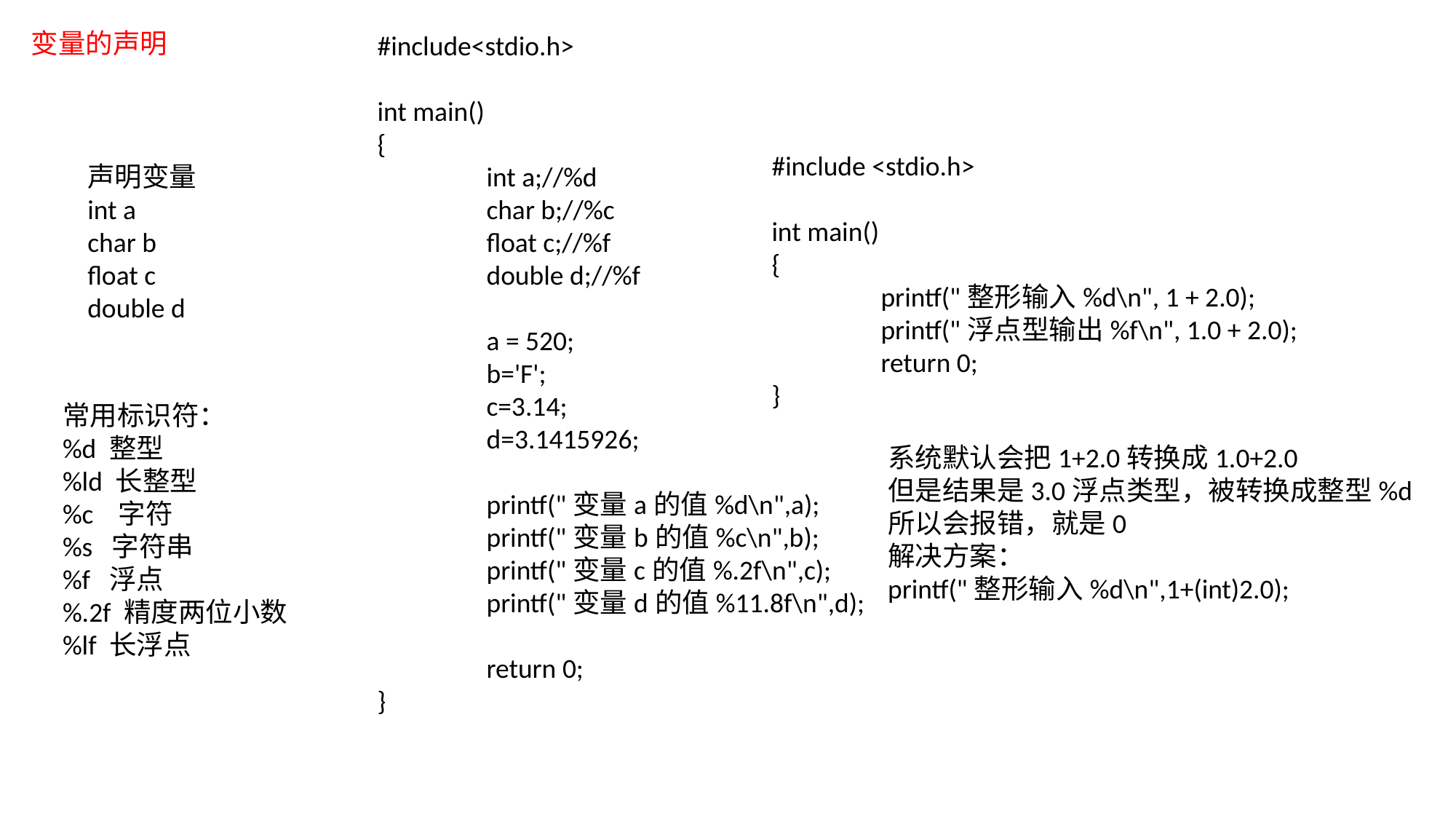

变量的声明
#include<stdio.h>

int main()
{
	int a;//%d
	char b;//%c
	float c;//%f
	double d;//%f

	a = 520;
	b='F';
	c=3.14;
	d=3.1415926;

	printf("变量a的值%d\n",a);
	printf("变量b的值%c\n",b);
	printf("变量c的值%.2f\n",c);
	printf("变量d的值%11.8f\n",d);

 	return 0;
}
#include <stdio.h>

int main()
{
	printf("整形输入%d\n", 1 + 2.0);
	printf("浮点型输出%f\n", 1.0 + 2.0);
	return 0;
}
声明变量
int a
char b
float c
double d
常用标识符：
%d 整型
%ld 长整型
%c   字符
%s  字符串
%f  浮点
%.2f 精度两位小数
%lf 长浮点
系统默认会把1+2.0转换成1.0+2.0
但是结果是3.0浮点类型，被转换成整型%d
所以会报错，就是0
解决方案：
printf("整形输入%d\n",1+(int)2.0);